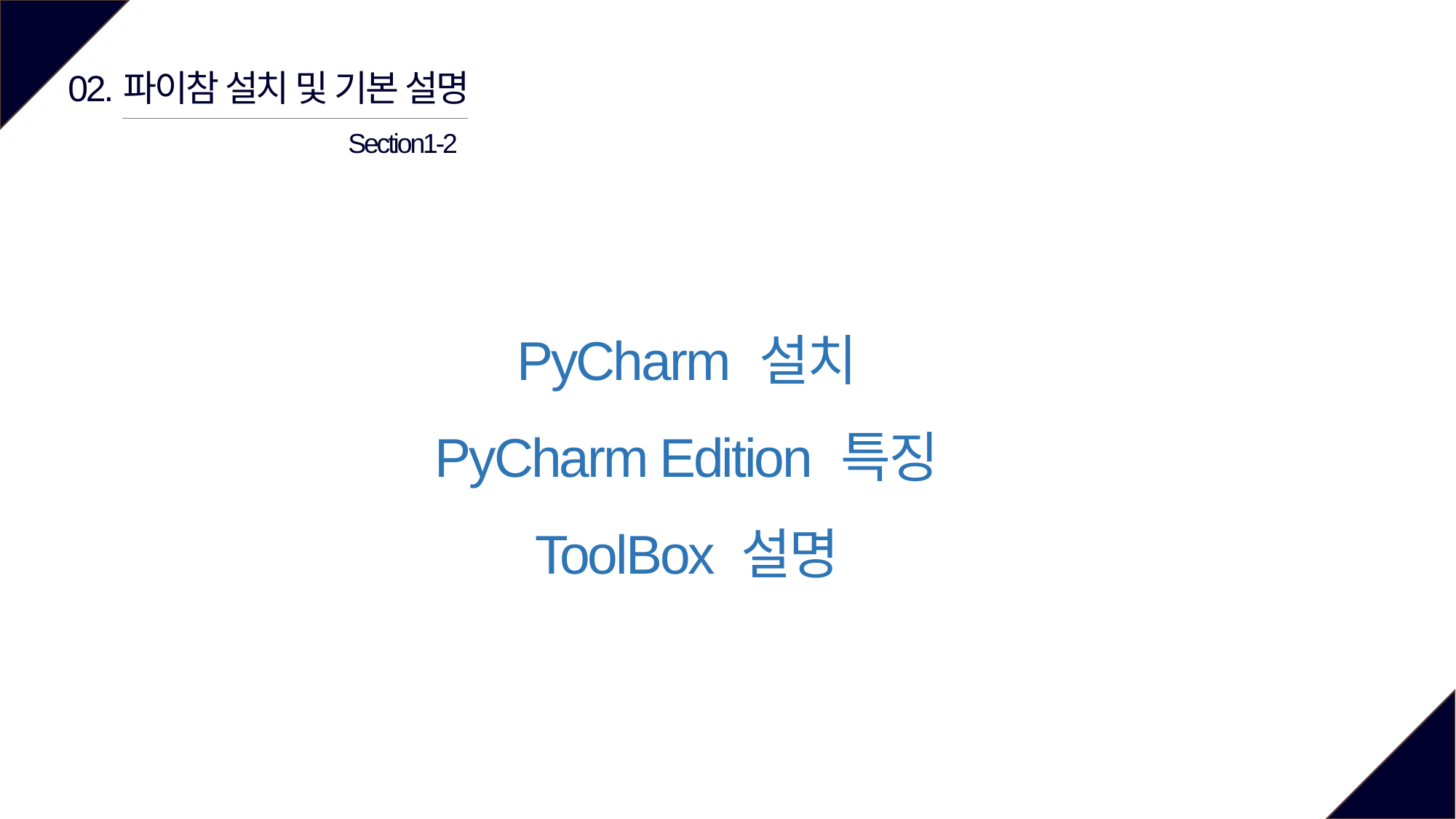

02.
파이참 설치 및 기본 설명
Section1-2
PyCharm 설치
PyCharm Edition 특징
ToolBox 설명